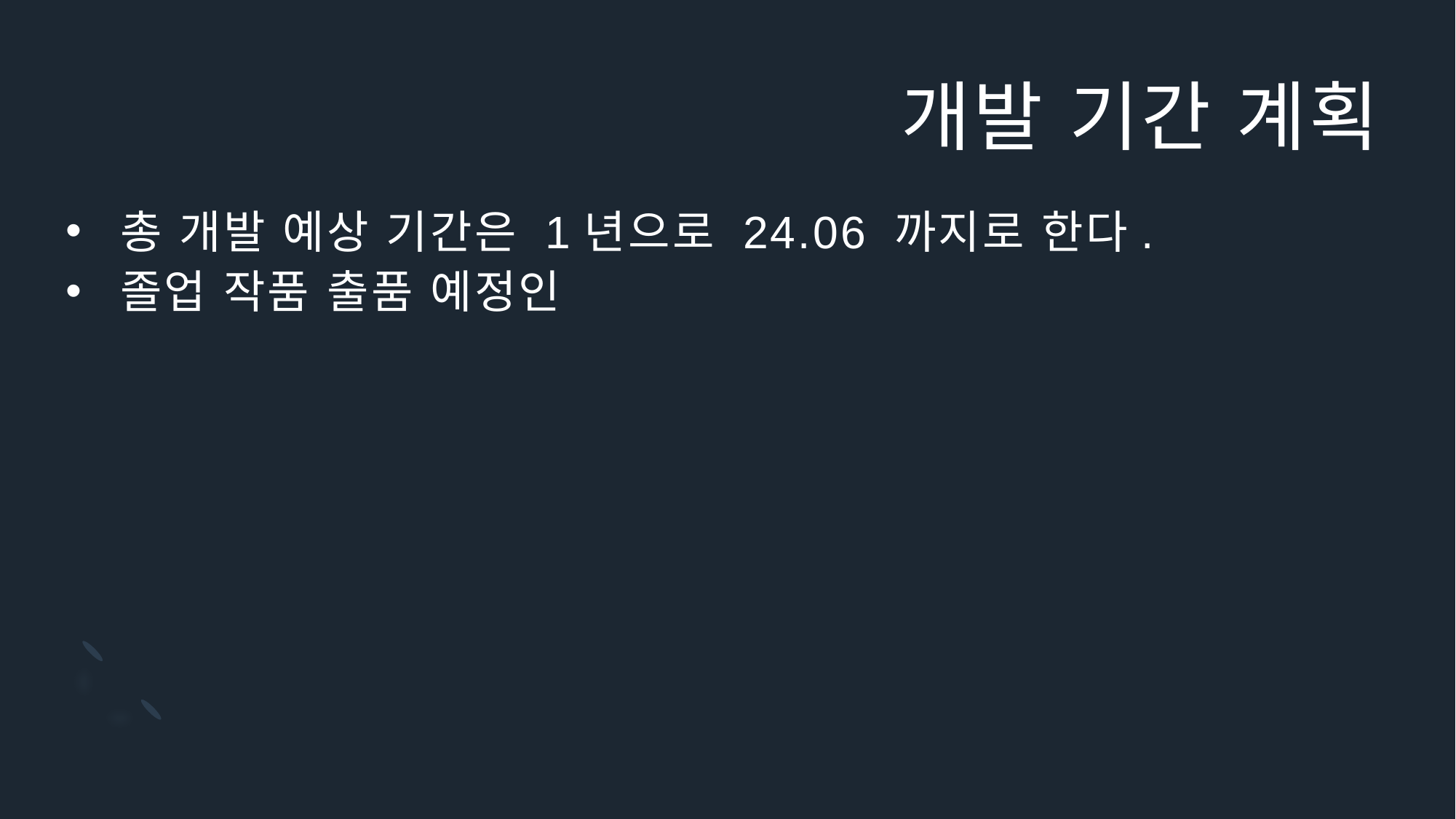

개발 기간 계획
총 개발 예상 기간은 1년으로 24.06 까지로 한다.
졸업 작품 출품 예정인